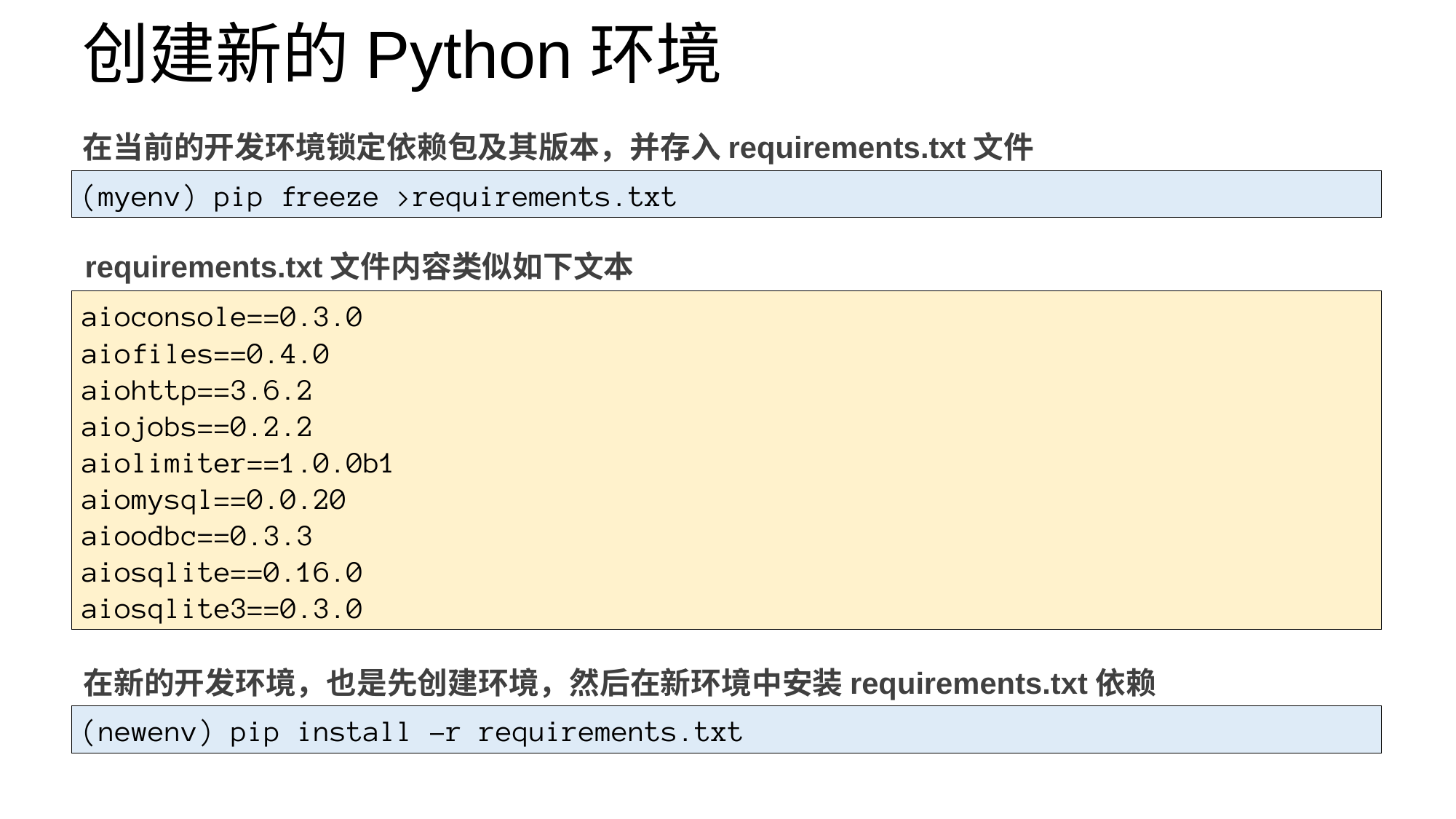

# 创建新的Python环境
在当前的开发环境锁定依赖包及其版本，并存入requirements.txt文件
(myenv) pip freeze >requirements.txt
requirements.txt文件内容类似如下文本
aioconsole==0.3.0
aiofiles==0.4.0
aiohttp==3.6.2
aiojobs==0.2.2
aiolimiter==1.0.0b1
aiomysql==0.0.20
aioodbc==0.3.3
aiosqlite==0.16.0
aiosqlite3==0.3.0
在新的开发环境，也是先创建环境，然后在新环境中安装requirements.txt依赖
(newenv) pip install -r requirements.txt